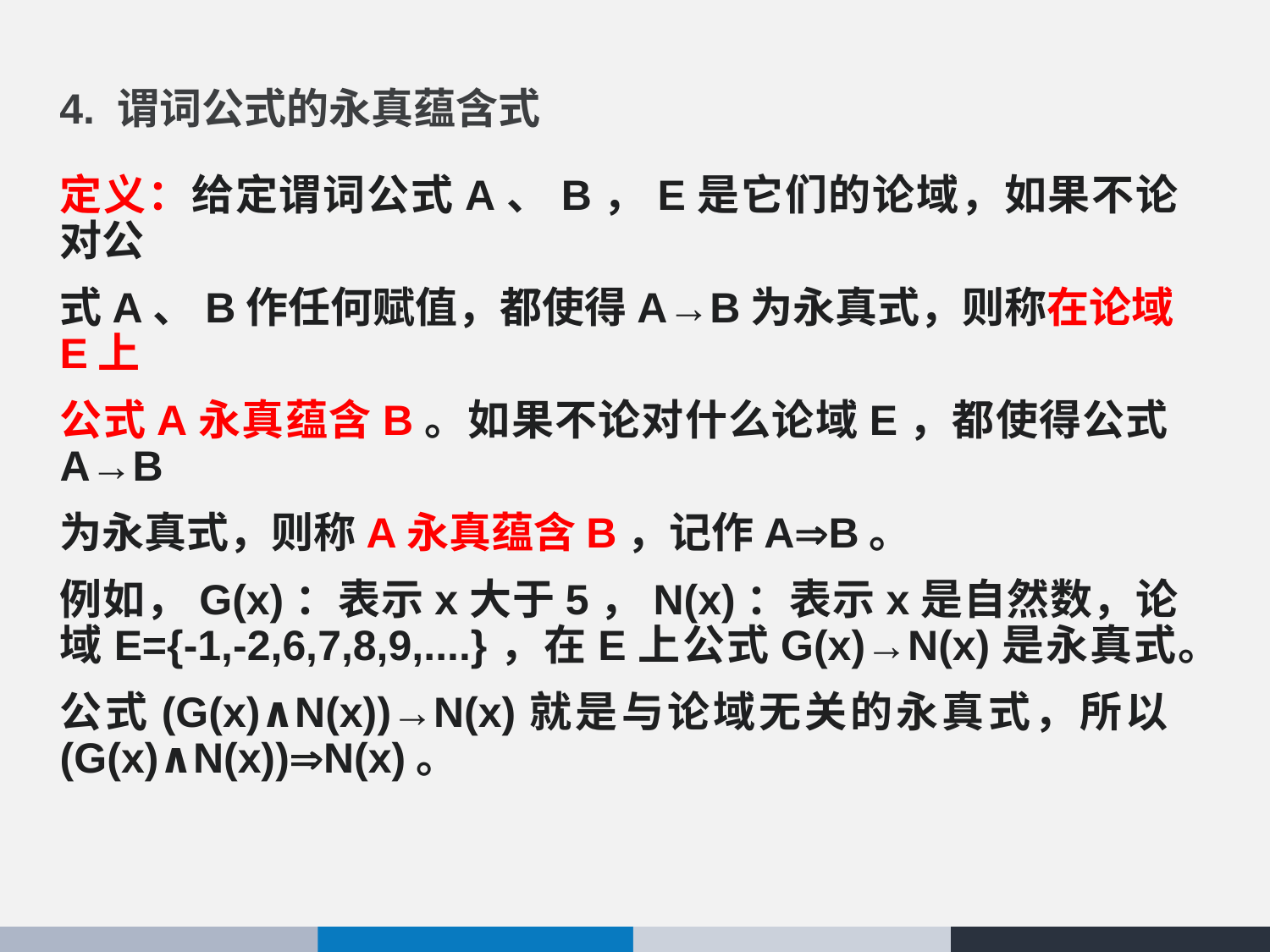

4. 谓词公式的永真蕴含式
定义：给定谓词公式A、B，E是它们的论域，如果不论对公
式A、B作任何赋值，都使得A→B为永真式，则称在论域E上
公式A永真蕴含B。如果不论对什么论域E，都使得公式A→B
为永真式，则称A永真蕴含B，记作A⇒B。
例如，G(x)：表示x大于5，N(x)：表示x是自然数，论域E={-1,-2,6,7,8,9,....}，在E上公式G(x)→N(x)是永真式。
公式(G(x)∧N(x))→N(x)就是与论域无关的永真式，所以(G(x)∧N(x))⇒N(x)。